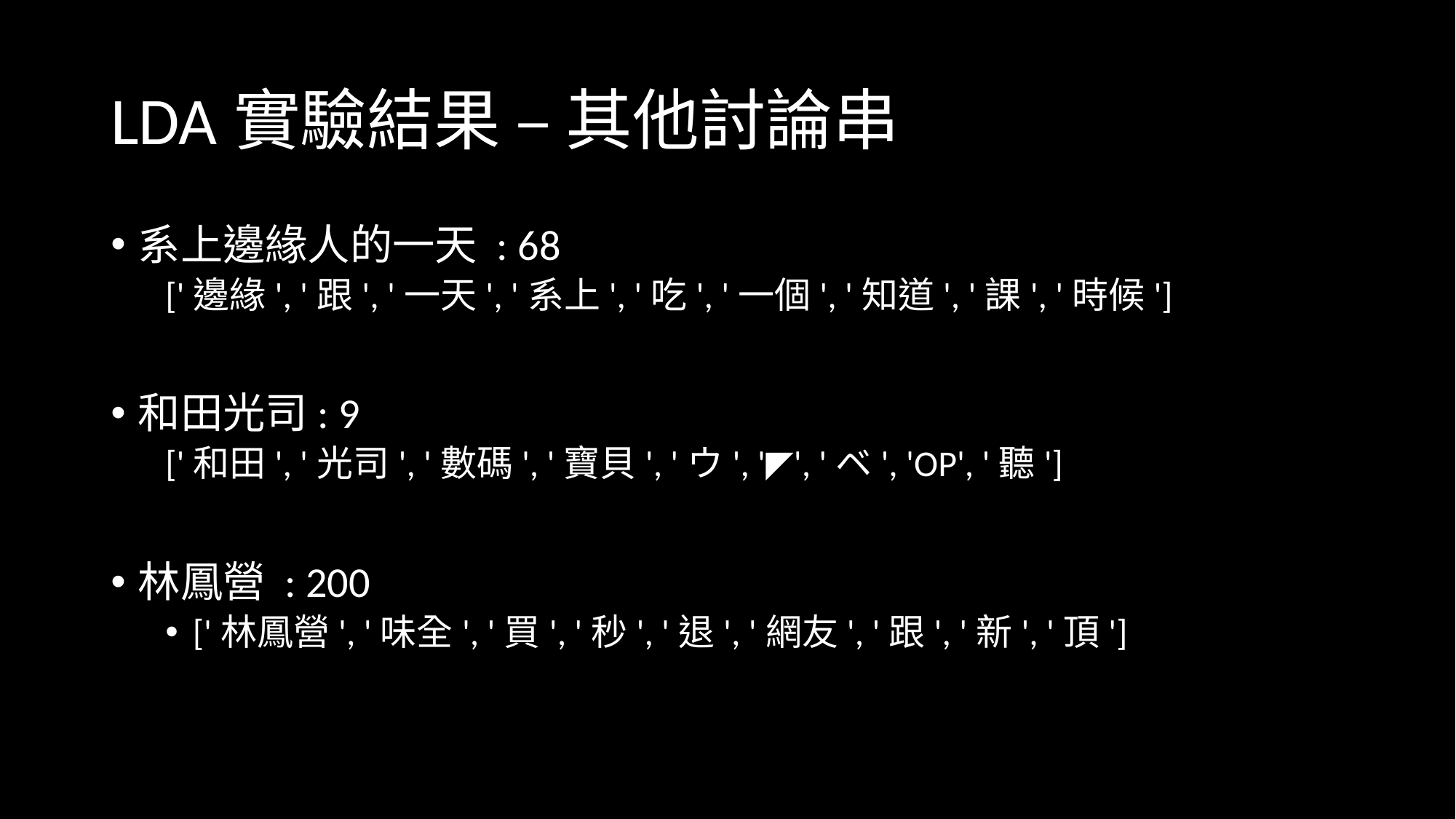

# LDA實驗結果 – 其他討論串
系上邊緣人的一天 : 68
['邊緣', '跟', '一天', '系上', '吃', '一個', '知道', '課', '時候']

和田光司: 9
['和田', '光司', '數碼', '寶貝', 'ウ', '◤', 'ベ', 'OP', '聽']

林鳳營 : 200
['林鳳營', '味全', '買', '秒', '退', '網友', '跟', '新', '頂']